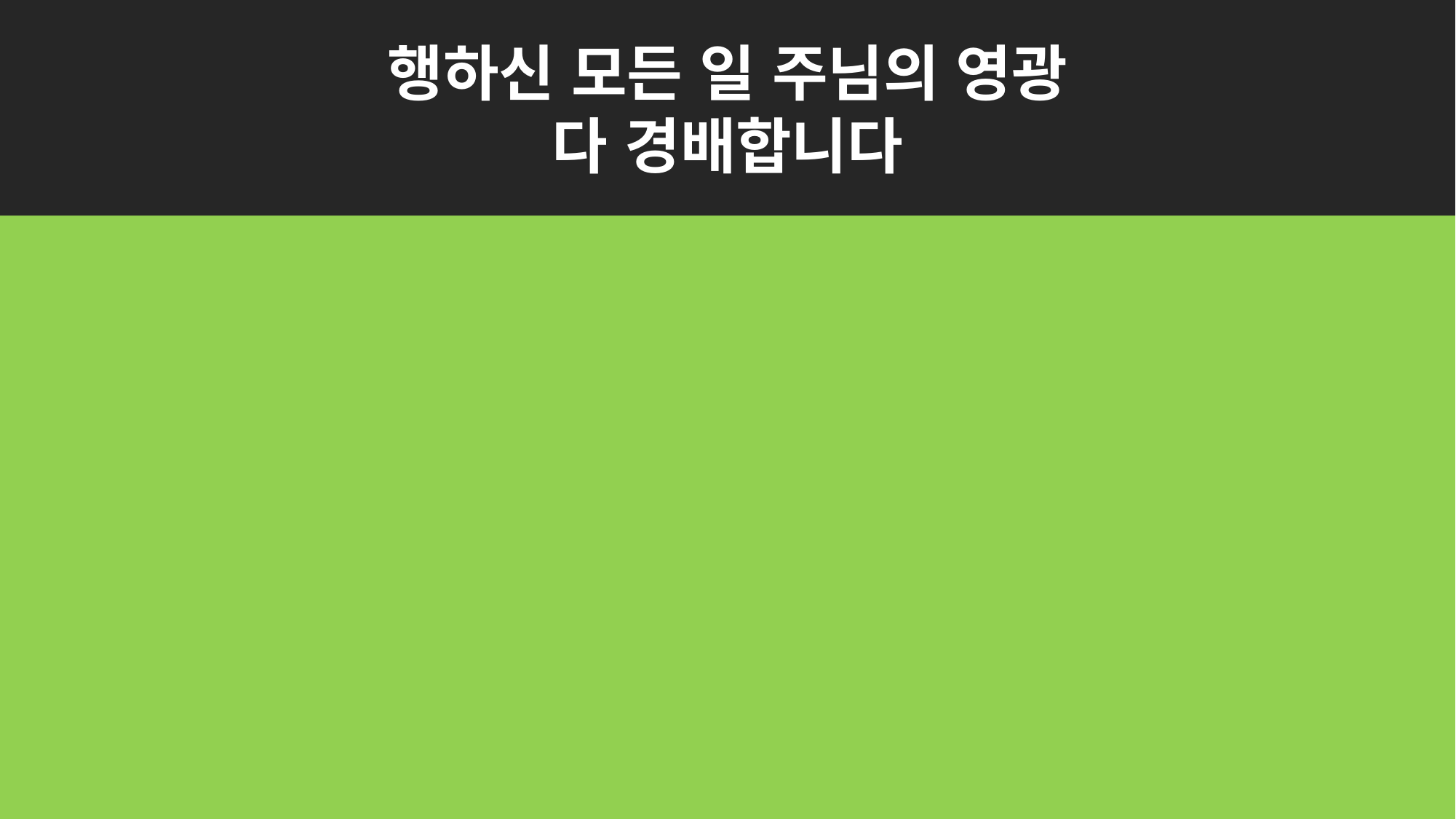

행하신 모든 일 주님의 영광
다 경배합니다